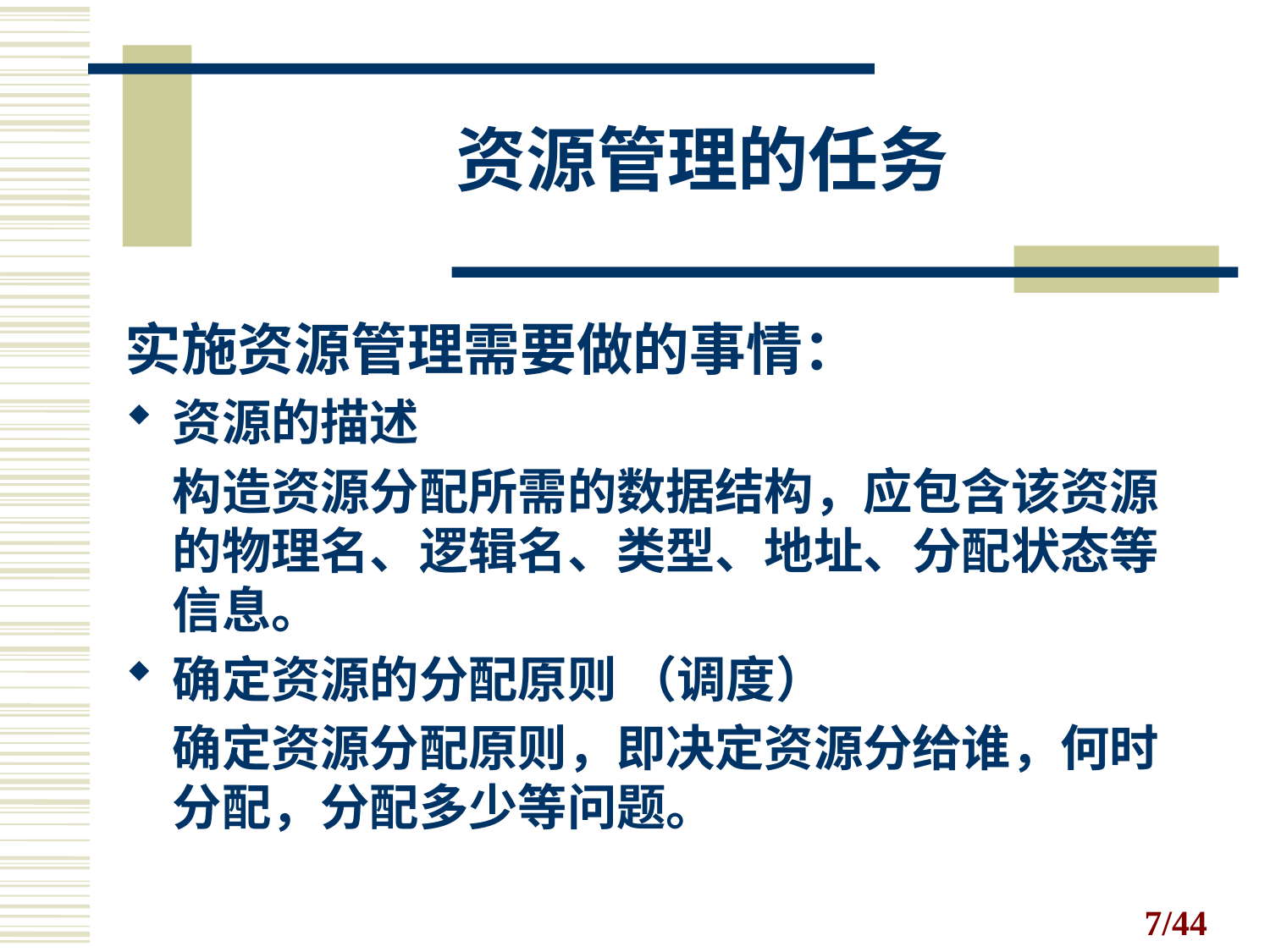

# 资源管理的任务
实施资源管理需要做的事情：
资源的描述
	构造资源分配所需的数据结构，应包含该资源的物理名、逻辑名、类型、地址、分配状态等信息。
确定资源的分配原则 （调度）
	确定资源分配原则，即决定资源分给谁，何时分配，分配多少等问题。
7/44